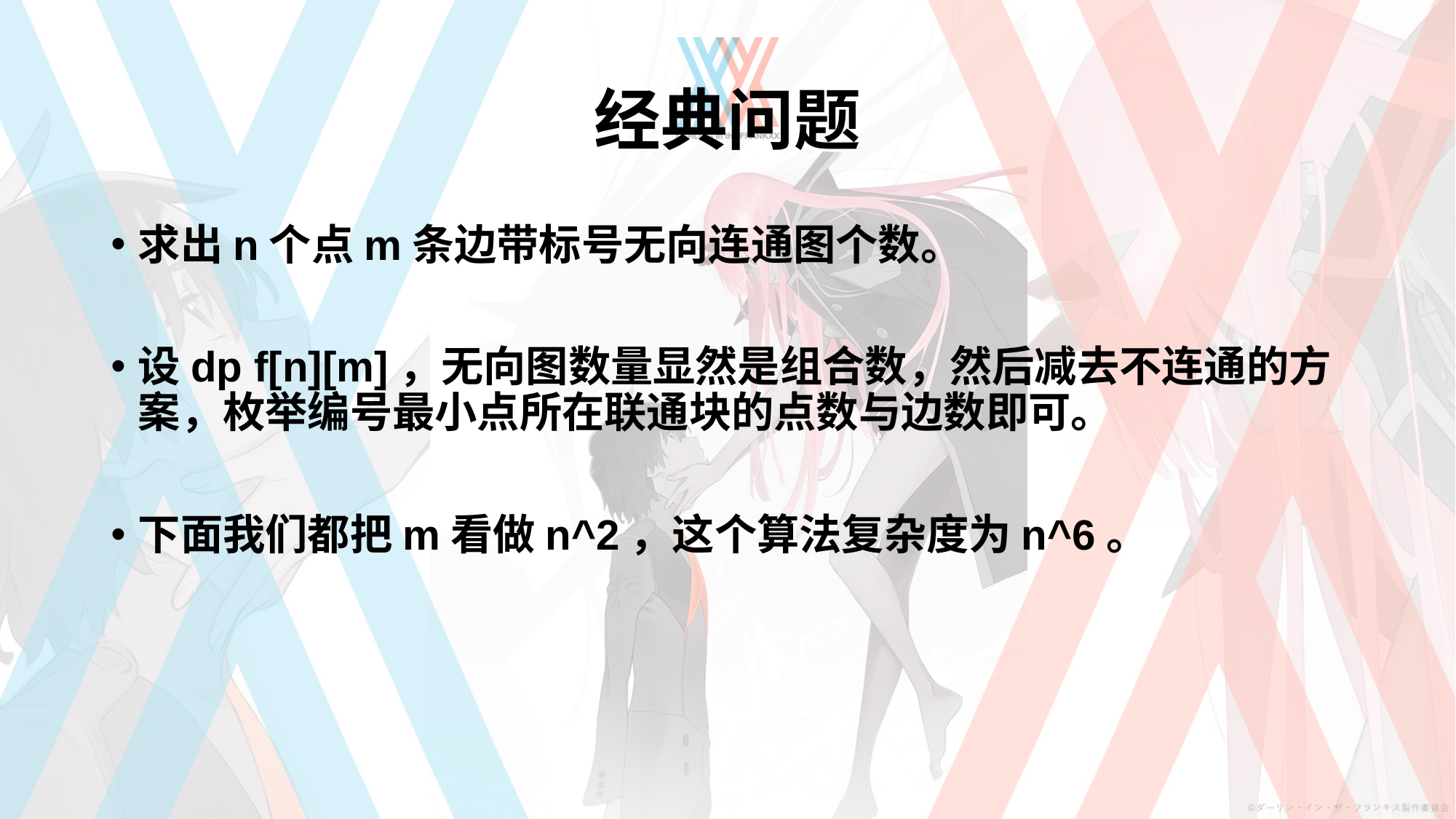

# 经典问题
求出n个点m条边带标号无向连通图个数。

设dp f[n][m]，无向图数量显然是组合数，然后减去不连通的方案，枚举编号最小点所在联通块的点数与边数即可。

下面我们都把m看做n^2，这个算法复杂度为n^6。